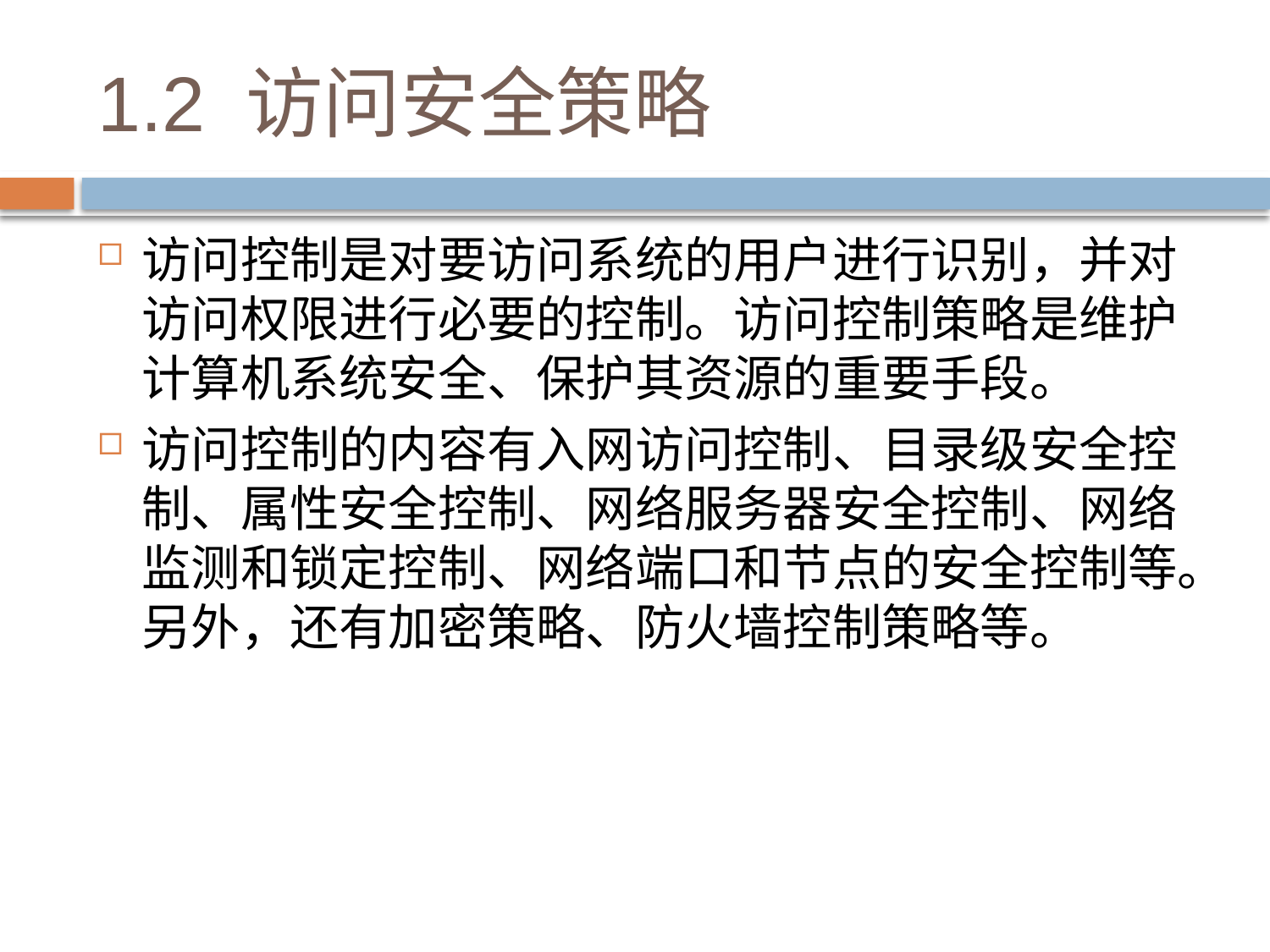

# 1.2 访问安全策略
访问控制是对要访问系统的用户进行识别，并对访问权限进行必要的控制。访问控制策略是维护计算机系统安全、保护其资源的重要手段。
访问控制的内容有入网访问控制、目录级安全控制、属性安全控制、网络服务器安全控制、网络监测和锁定控制、网络端口和节点的安全控制等。另外，还有加密策略、防火墙控制策略等。